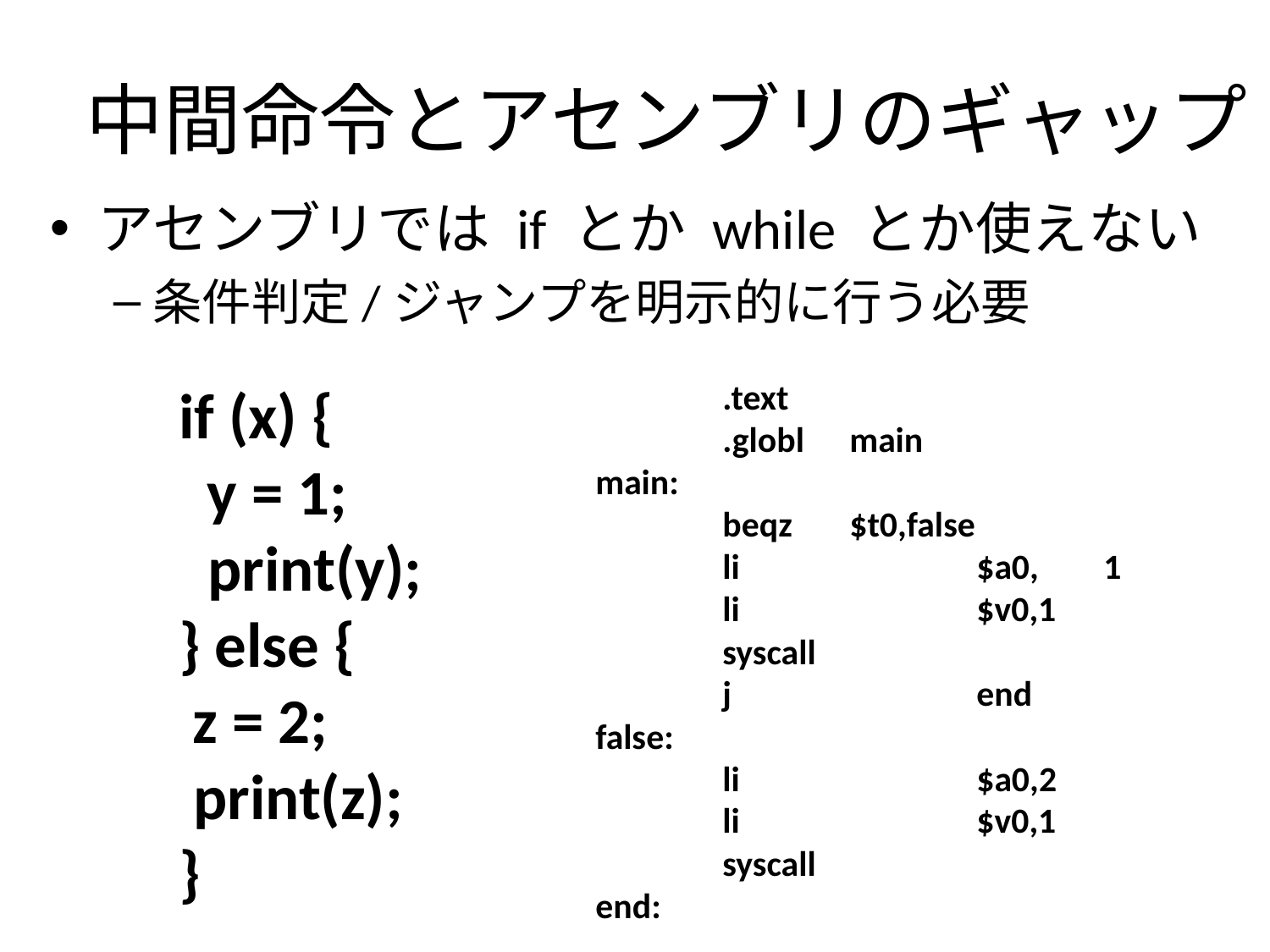

# 中間命令とアセンブリのギャップ
アセンブリでは if とか while とか使えない
条件判定/ジャンプを明示的に行う必要
if (x) {
  y = 1;
  print(y);
} else {
 z = 2;
 print(z);
}
	.text
	.globl	main
main:
	beqz	$t0,false
	li		$a0,	1
	li		$v0,1
	syscall
	j		end
false:
	li		$a0,2
	li		$v0,1
	syscall
end: